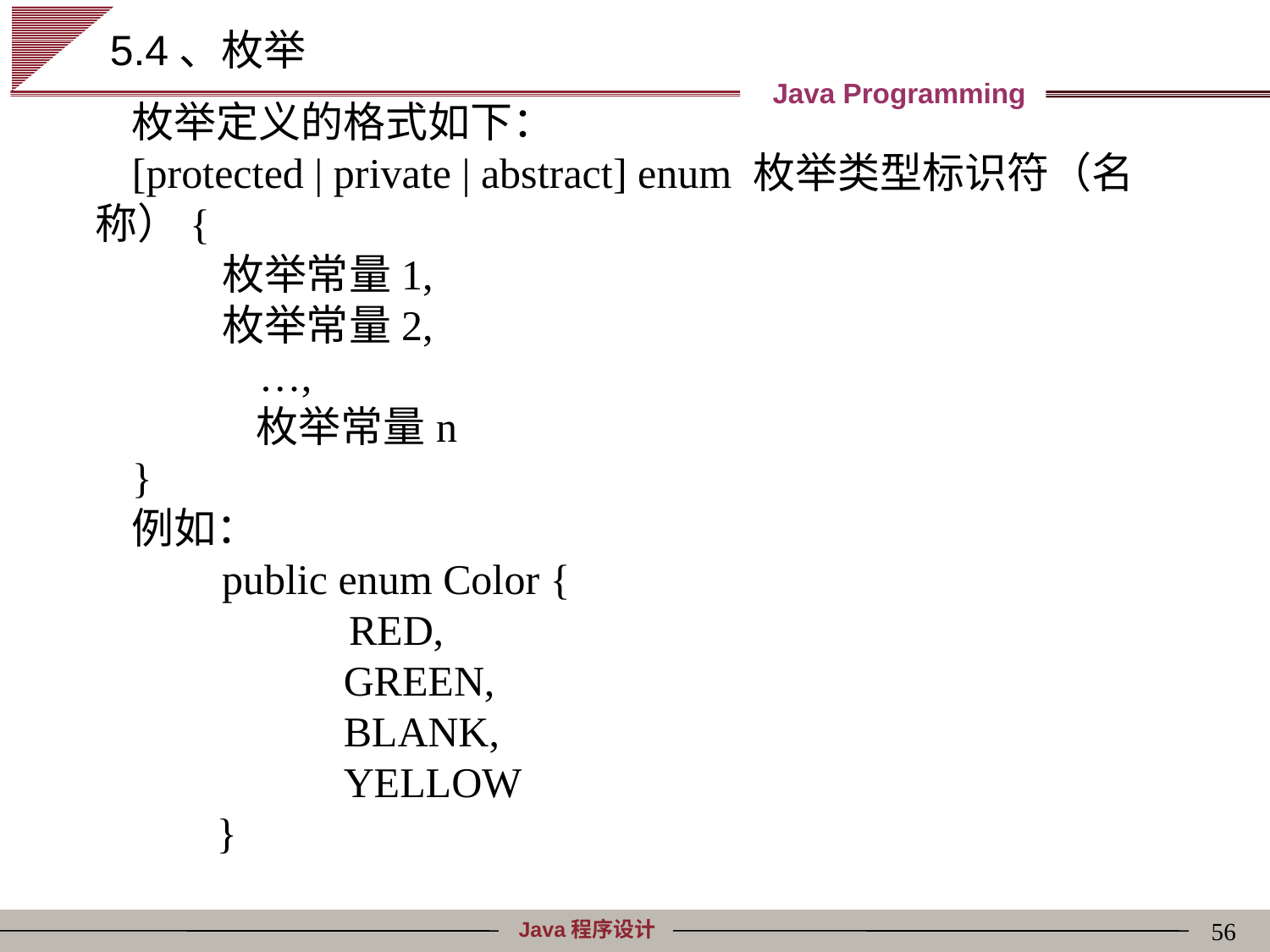

# 5.4、枚举
枚举定义的格式如下：
[protected | private | abstract] enum 枚举类型标识符（名称）{
	枚举常量1,
	枚举常量2,
            …,
            枚举常量n
}
例如：
	public enum Color {
  		RED,
                    GREEN,
                    BLANK,
                    YELLOW
        }